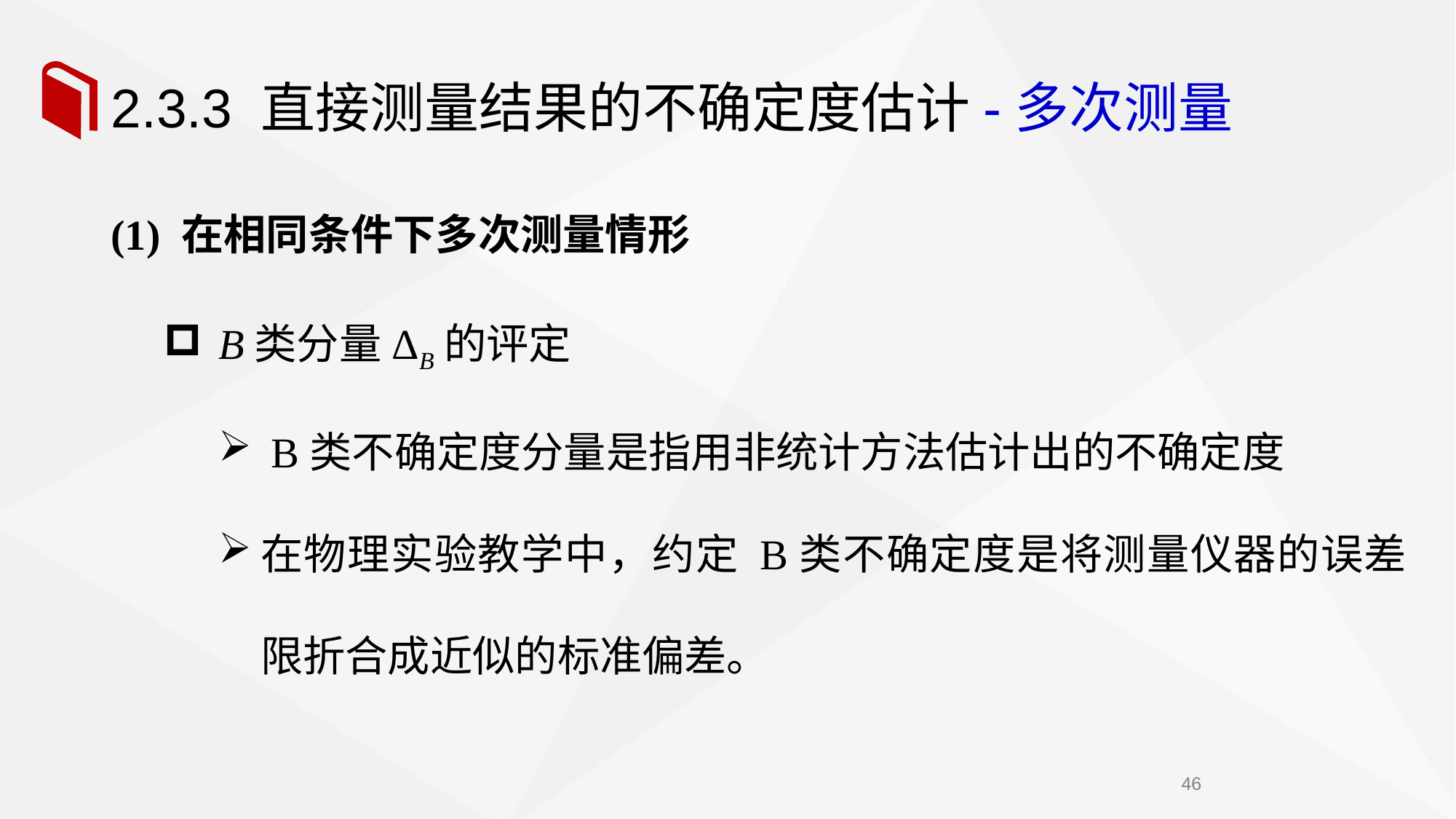

# 2.3.3 直接测量结果的不确定度估计-多次测量
(1) 在相同条件下多次测量情形
B类分量ΔB的评定
 B类不确定度分量是指用非统计方法估计出的不确定度
在物理实验教学中，约定 B类不确定度是将测量仪器的误差限折合成近似的标准偏差。
46